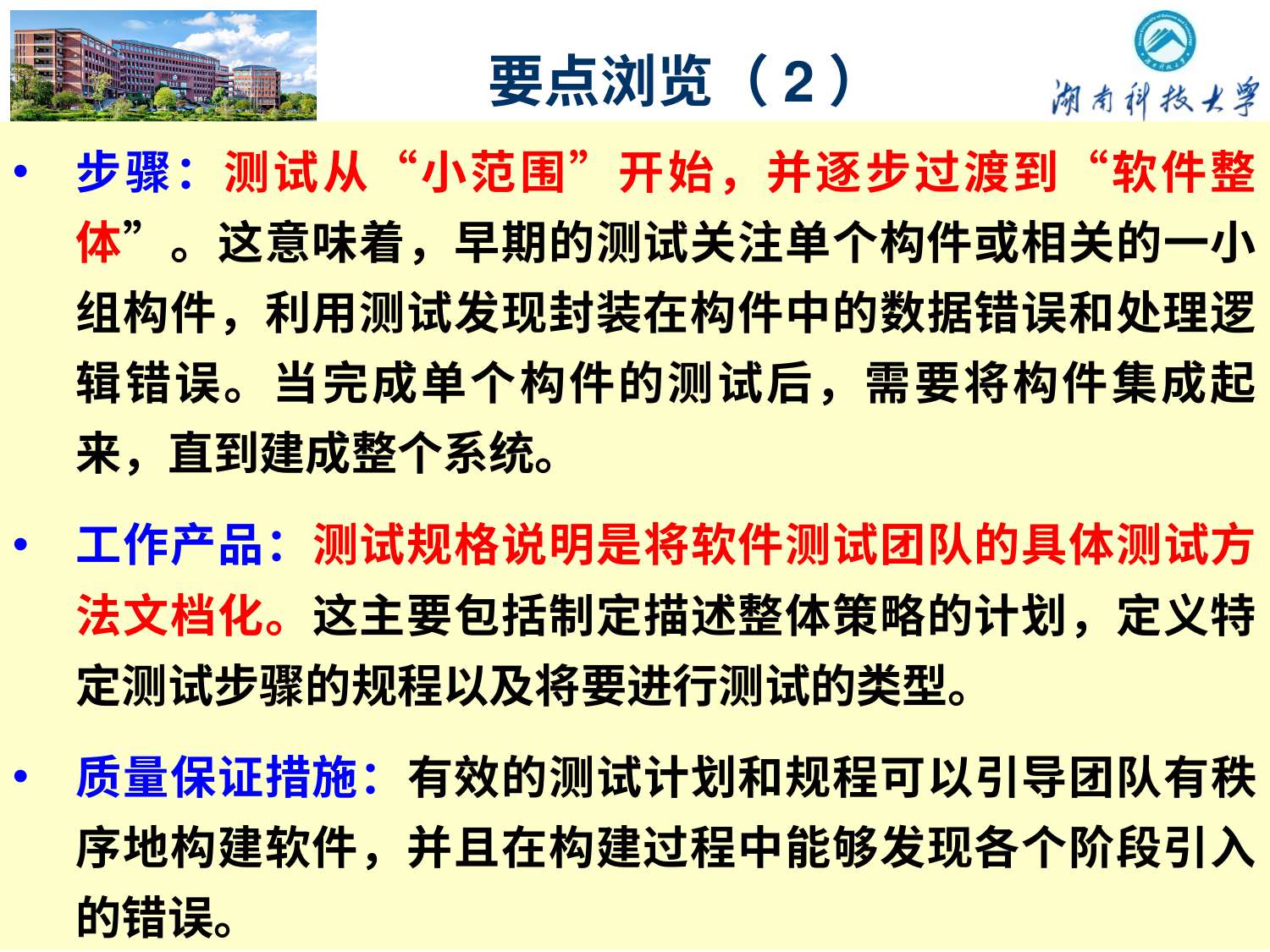

要点浏览（2）
步骤：测试从“小范围”开始，并逐步过渡到“软件整体”。这意味着，早期的测试关注单个构件或相关的一小组构件，利用测试发现封装在构件中的数据错误和处理逻辑错误。当完成单个构件的测试后，需要将构件集成起来，直到建成整个系统。
工作产品：测试规格说明是将软件测试团队的具体测试方法文档化。这主要包括制定描述整体策略的计划，定义特定测试步骤的规程以及将要进行测试的类型。
质量保证措施：有效的测试计划和规程可以引导团队有秩序地构建软件，并且在构建过程中能够发现各个阶段引入的错误。
3